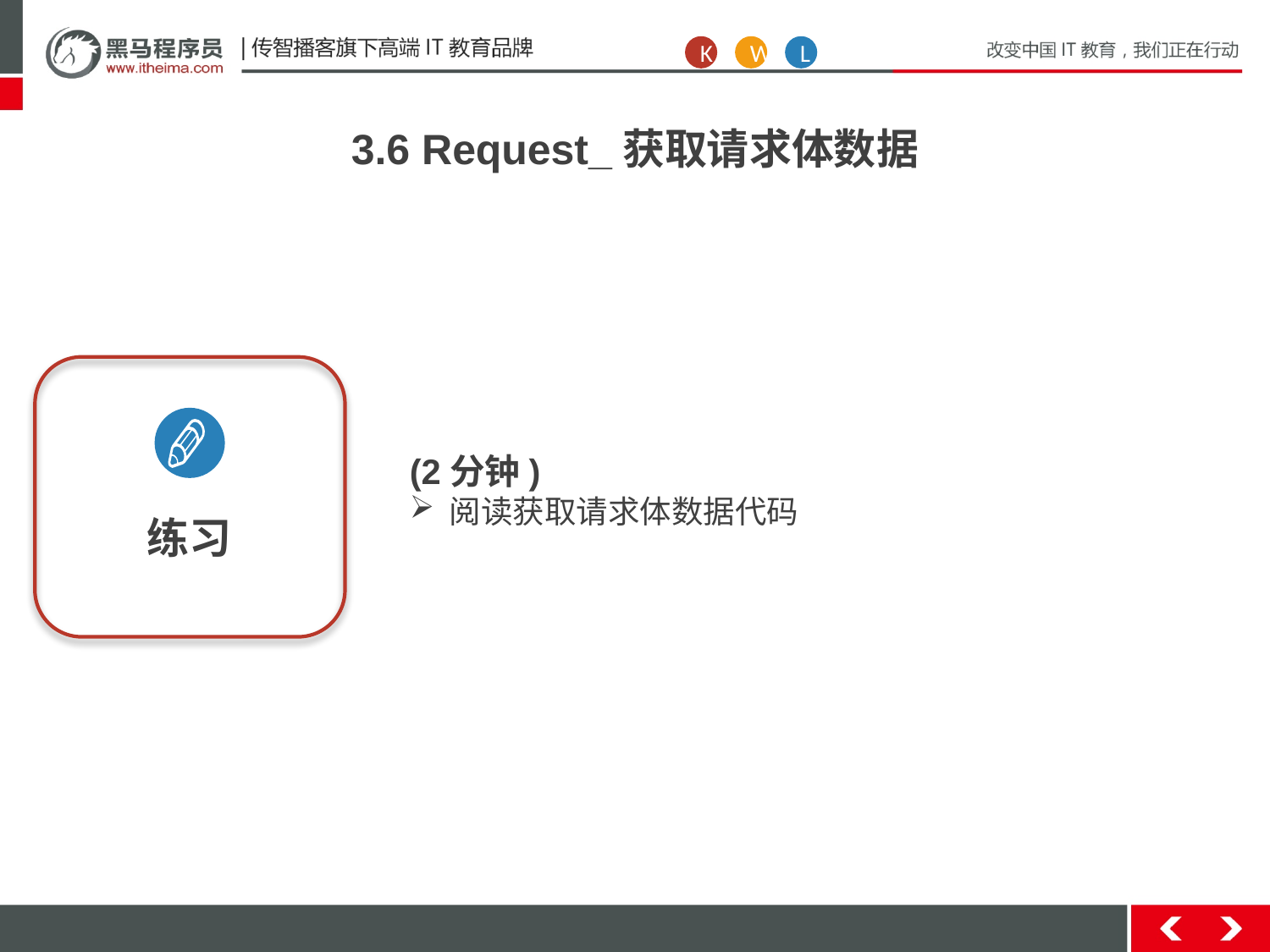

K
W
L
3.6 Request_获取请求体数据

练习
(2分钟)
阅读获取请求体数据代码